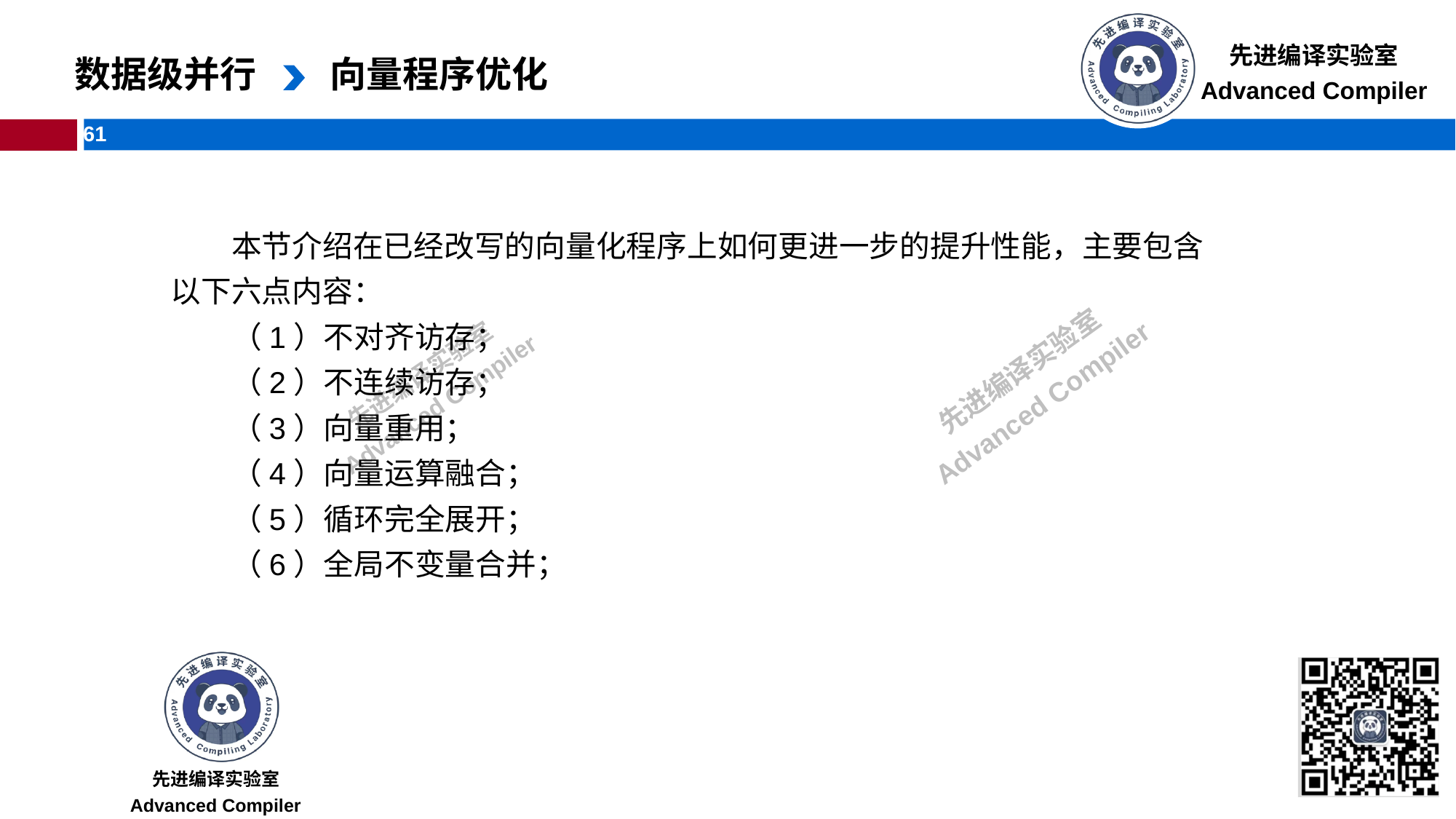

数据级并行
向量程序优化

本节介绍在已经改写的向量化程序上如何更进一步的提升性能，主要包含以下六点内容：
（1）不对齐访存；
（2）不连续访存；
（3）向量重用；
（4）向量运算融合；
（5）循环完全展开；
（6）全局不变量合并；